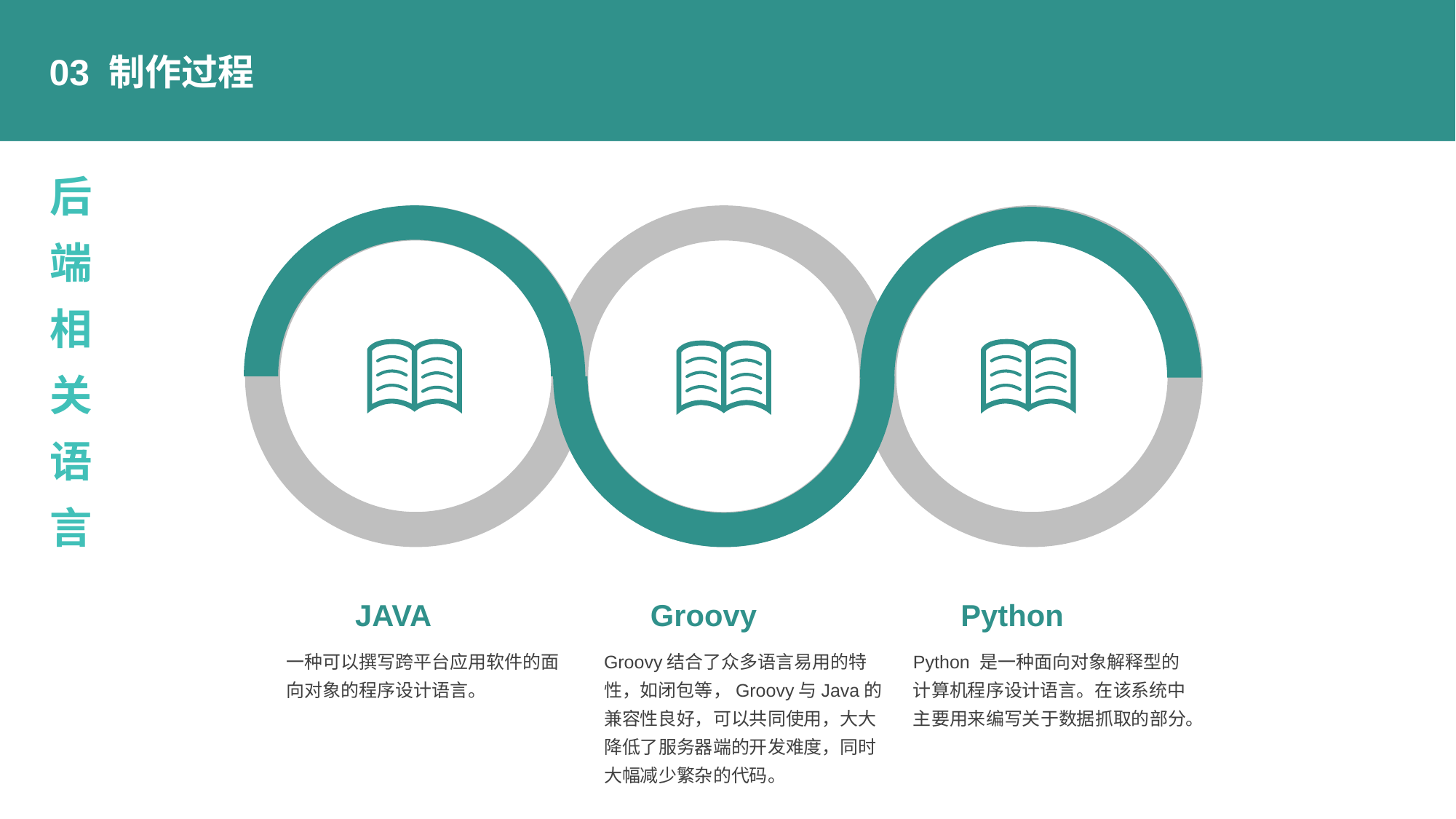

03 制作过程
后
端
相
关
语
言

JAVA
Groovy
Python
一种可以撰写跨平台应用软件的面向对象的程序设计语言。
Groovy结合了众多语言易用的特性，如闭包等，Groovy与Java的兼容性良好，可以共同使用，大大降低了服务器端的开发难度，同时大幅减少繁杂的代码。
Python 是一种面向对象解释型的计算机程序设计语言。在该系统中主要用来编写关于数据抓取的部分。